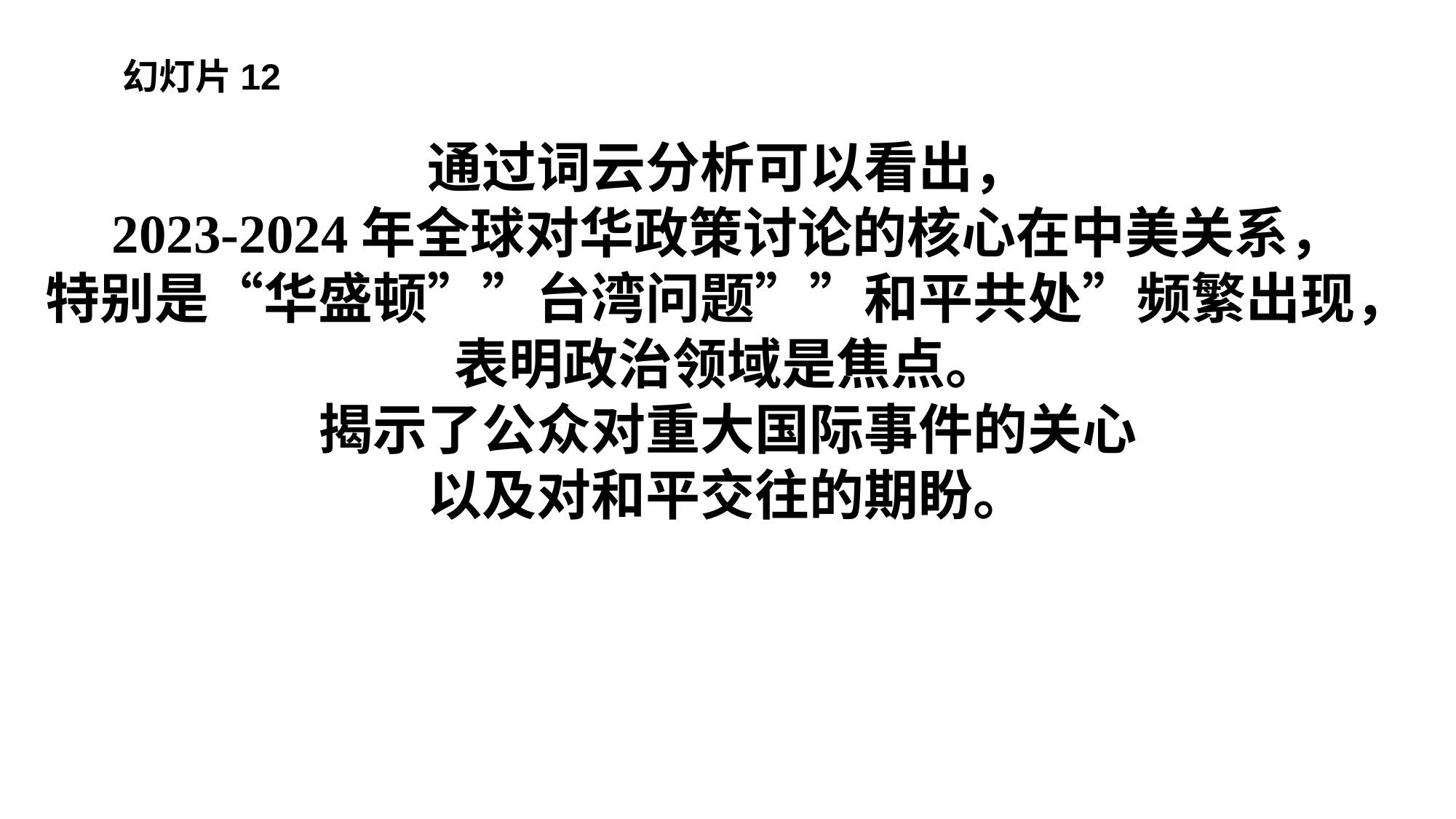

幻灯片12
通过词云分析可以看出，
2023-2024年全球对华政策讨论的核心在中美关系，
特别是“华盛顿””台湾问题””和平共处”频繁出现，表明政治领域是焦点。
揭示了公众对重大国际事件的关心
以及对和平交往的期盼。